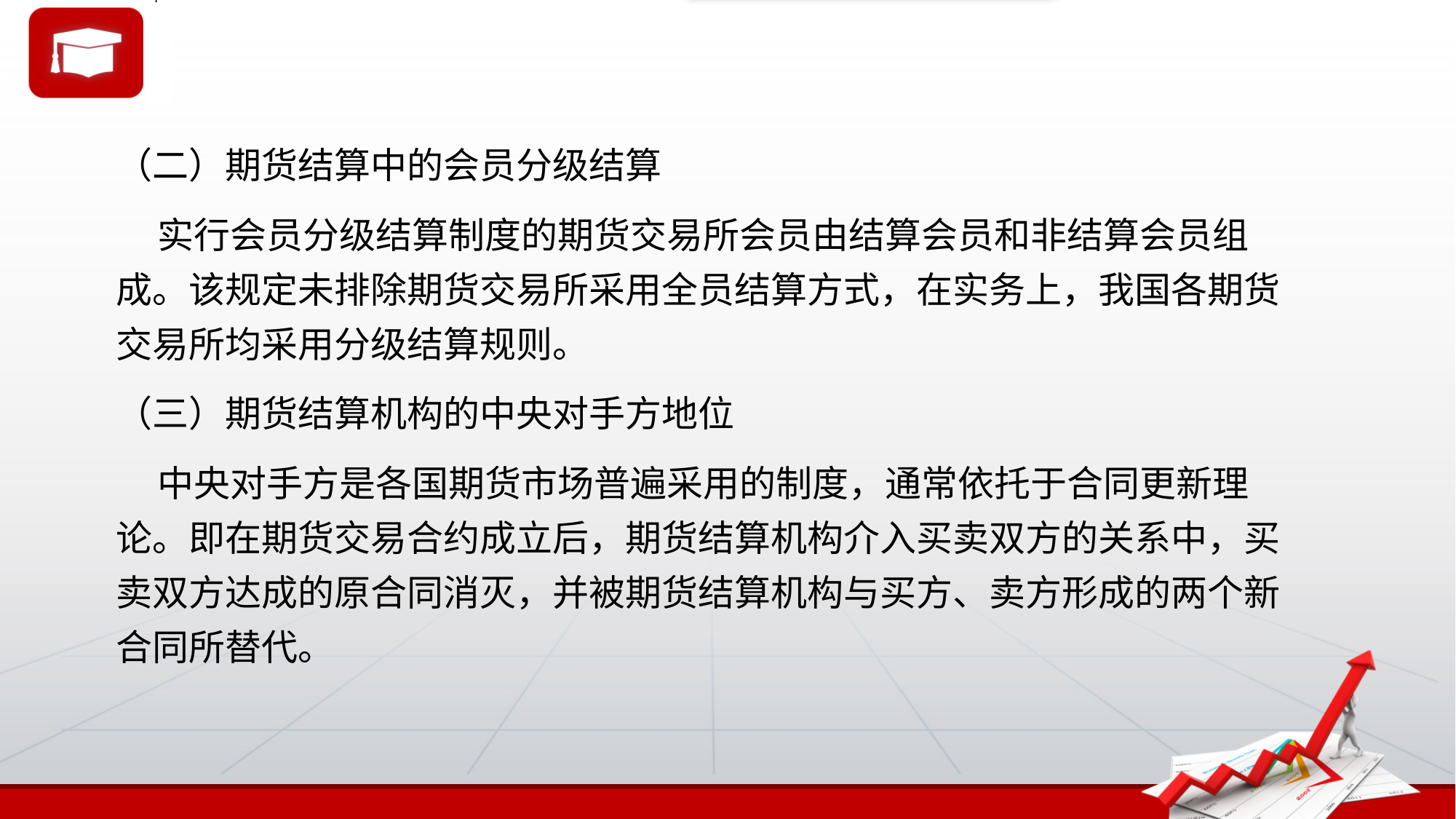

（二）期货结算中的会员分级结算
    实行会员分级结算制度的期货交易所会员由结算会员和非结算会员组成。该规定未排除期货交易所采用全员结算方式，在实务上，我国各期货交易所均采用分级结算规则。
（三）期货结算机构的中央对手方地位
    中央对手方是各国期货市场普遍采用的制度，通常依托于合同更新理论。即在期货交易合约成立后，期货结算机构介入买卖双方的关系中，买卖双方达成的原合同消灭，并被期货结算机构与买方、卖方形成的两个新合同所替代。